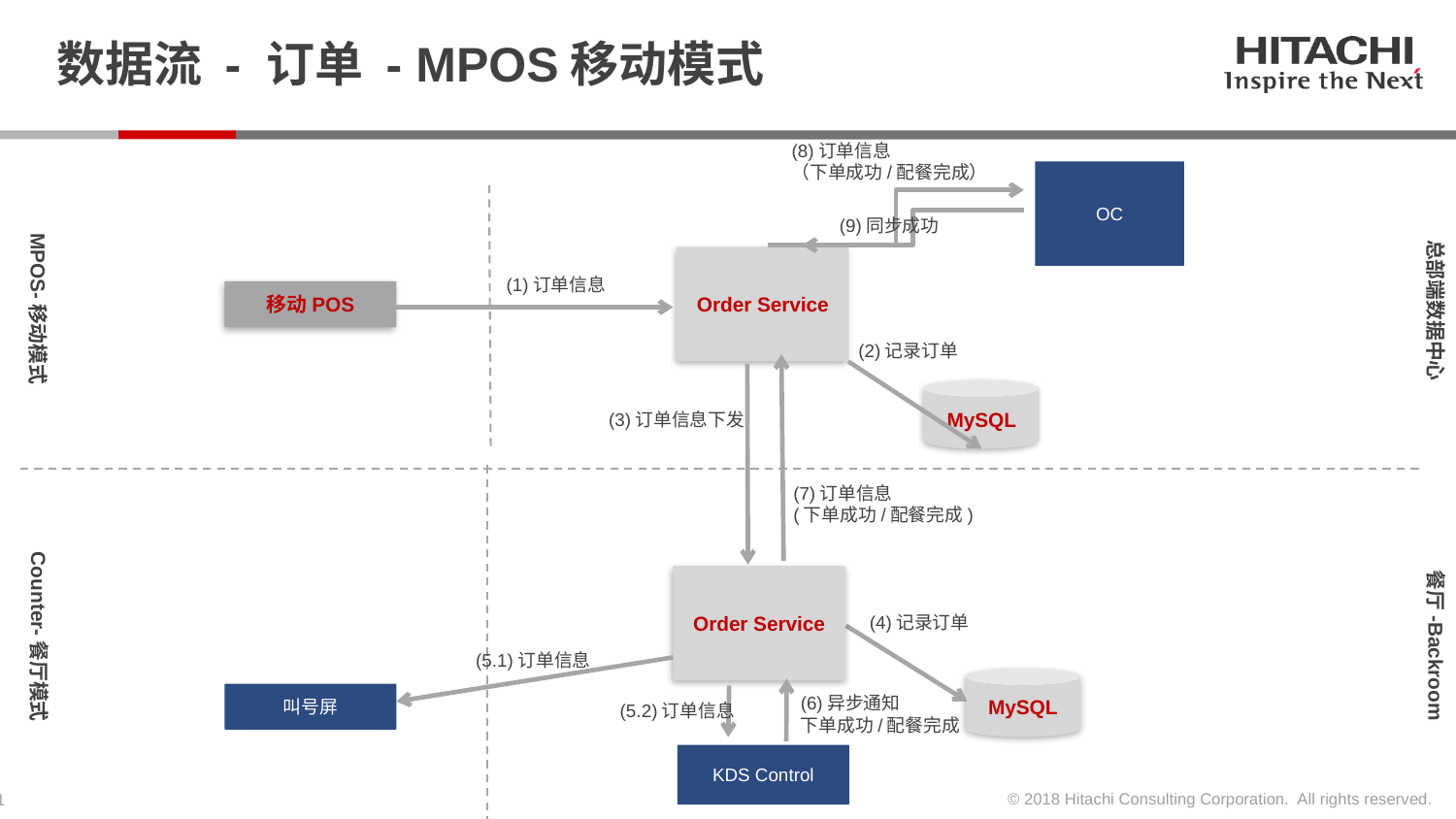

# 数据流 - 订单 - MPOS移动模式
(8)订单信息
（下单成功/配餐完成）
OC
(9)同步成功
MPOS-移动模式
总部端数据中心
Order Service
(1)订单信息
移动POS
(2)记录订单
MySQL
(3)订单信息下发
(7)订单信息
(下单成功/配餐完成)
Counter-餐厅模式
餐厅-Backroom
Order Service
(4)记录订单
(5.1)订单信息
MySQL
叫号屏
(6)异步通知
下单成功/配餐完成
(5.2)订单信息
KDS Control